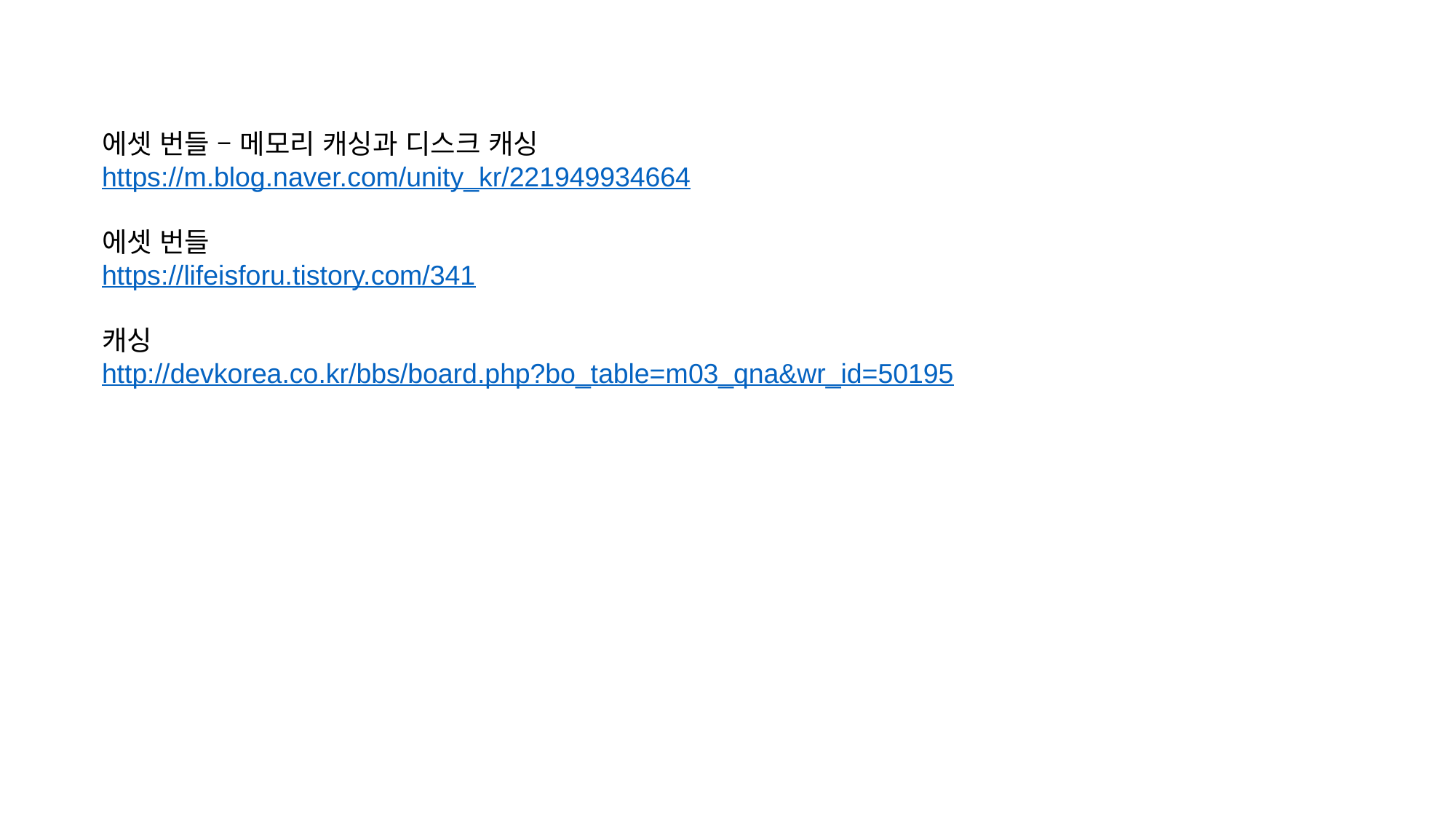

에셋 번들 – 메모리 캐싱과 디스크 캐싱
https://m.blog.naver.com/unity_kr/221949934664

에셋 번들
https://lifeisforu.tistory.com/341

캐싱
http://devkorea.co.kr/bbs/board.php?bo_table=m03_qna&wr_id=50195